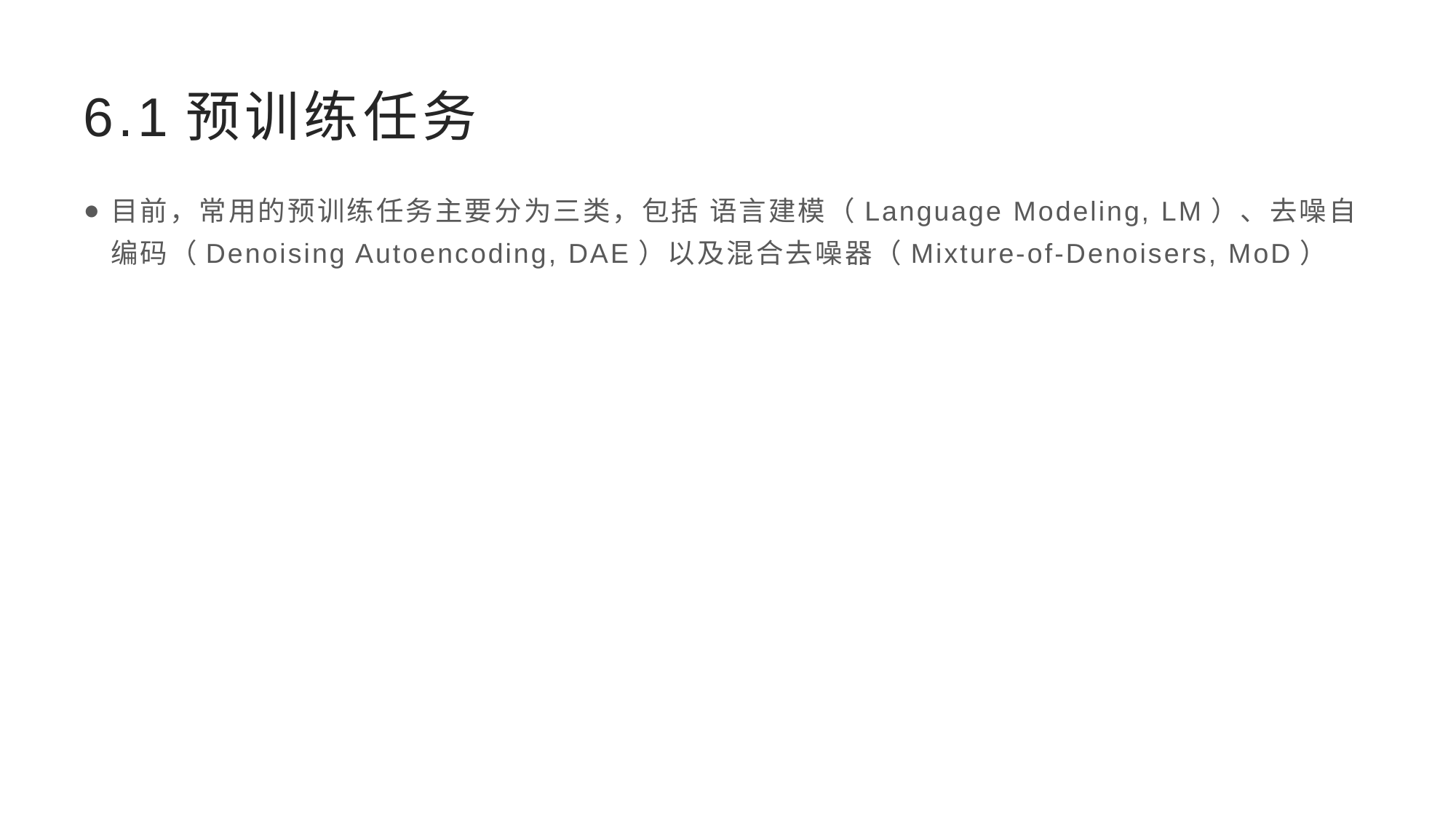

# 6.1预训练任务
目前，常用的预训练任务主要分为三类，包括 语言建模（Language Modeling, LM）、去噪自编码（Denoising Autoencoding, DAE）以及混合去噪器（Mixture-of-Denoisers, MoD）